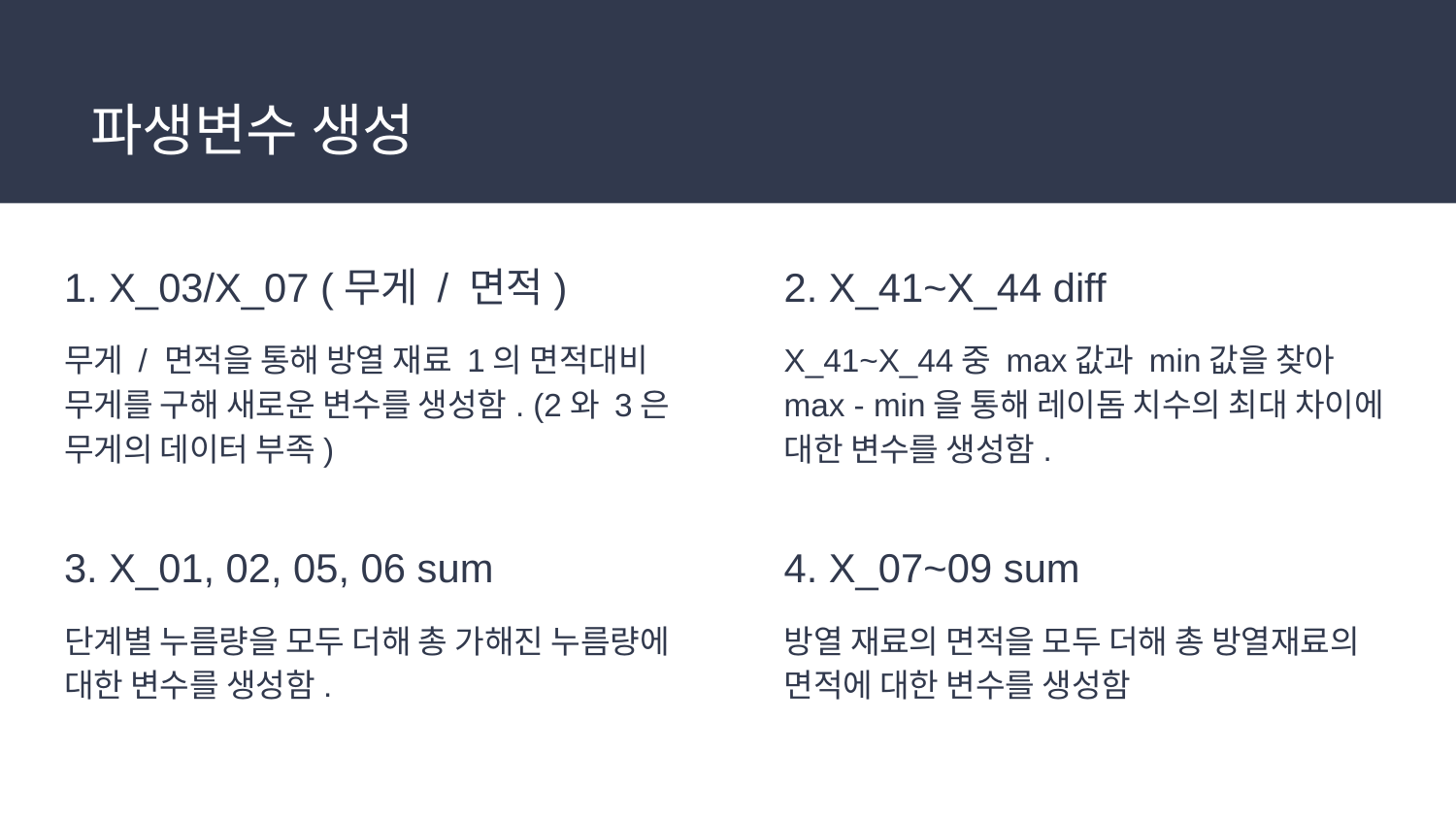

# 파생변수 생성
1. X_03/X_07 (무게 / 면적)
무게 / 면적을 통해 방열 재료 1의 면적대비 무게를 구해 새로운 변수를 생성함. (2와 3은 무게의 데이터 부족)
2. X_41~X_44 diff
X_41~X_44중 max값과 min값을 찾아 max - min을 통해 레이돔 치수의 최대 차이에 대한 변수를 생성함.
3. X_01, 02, 05, 06 sum
단계별 누름량을 모두 더해 총 가해진 누름량에 대한 변수를 생성함.
4. X_07~09 sum
방열 재료의 면적을 모두 더해 총 방열재료의 면적에 대한 변수를 생성함